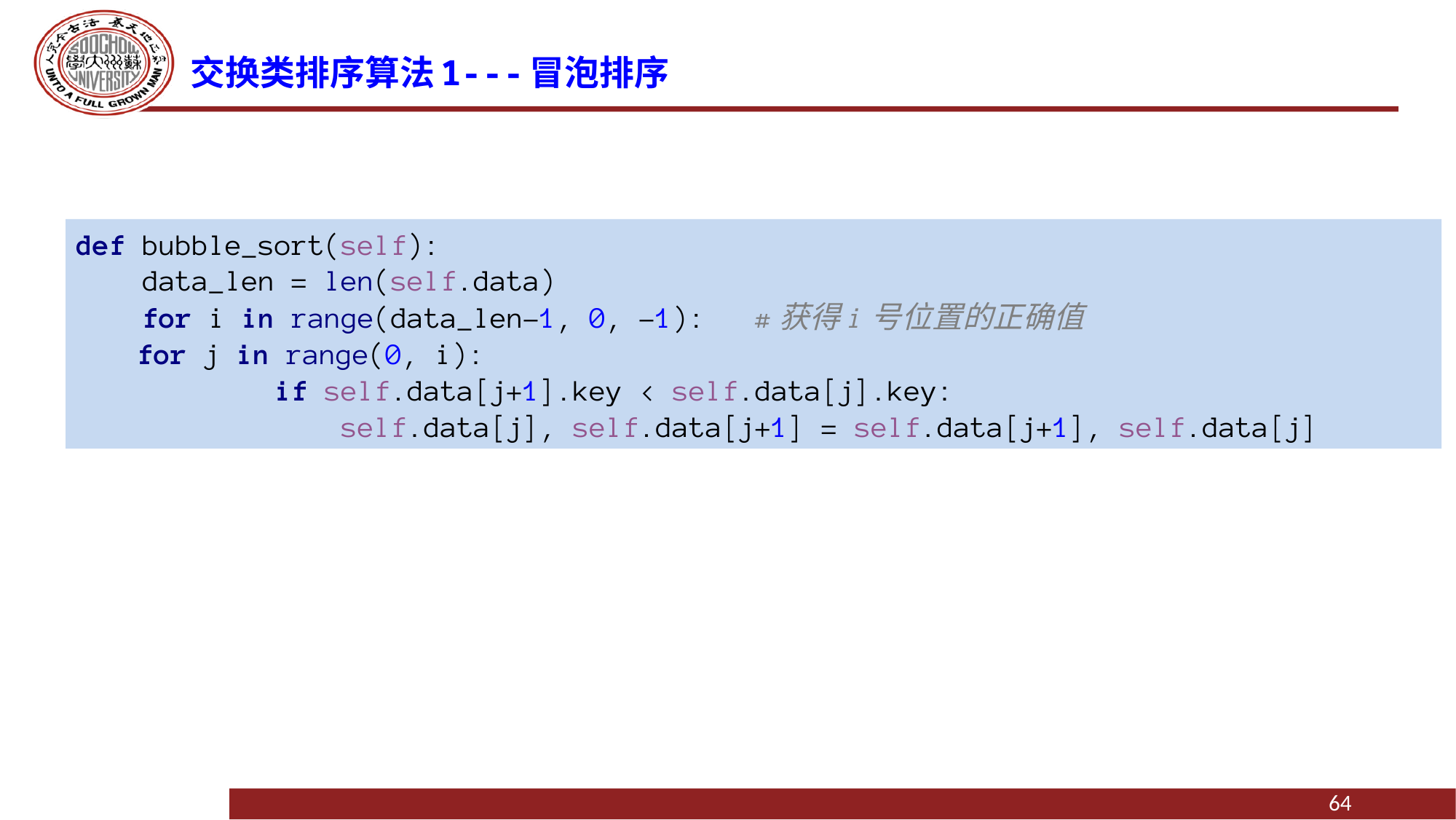

# 交换类排序算法1---冒泡排序
def bubble_sort(self):
    data_len = len(self.data)
    for i in range(data_len-1, 0, -1):   #获得i号位置的正确值
        for j in range(0, i):
            if self.data[j+1].key < self.data[j].key:
                self.data[j], self.data[j+1] = self.data[j+1], self.data[j]
64